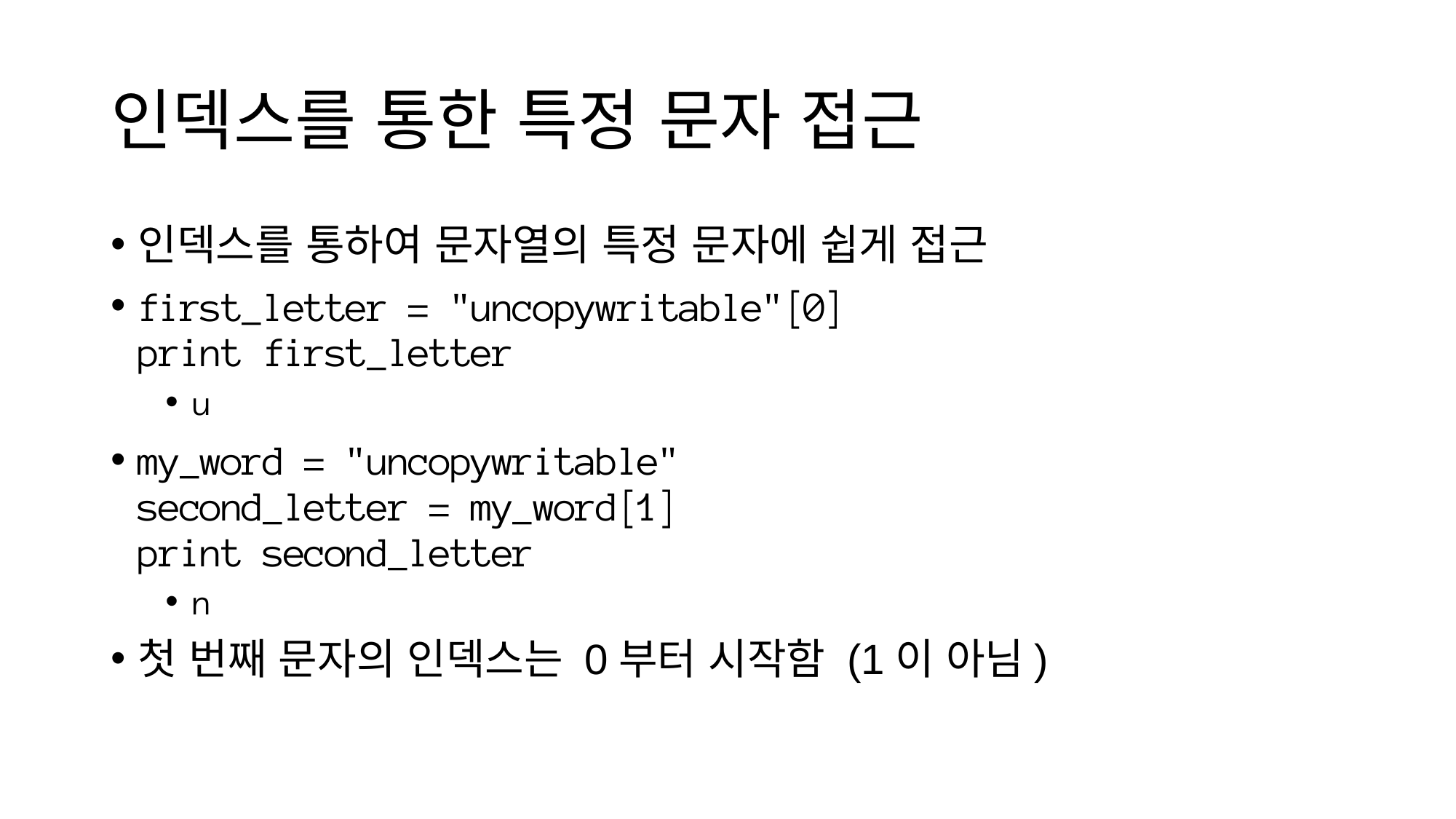

# 인덱스를 통한 특정 문자 접근
인덱스를 통하여 문자열의 특정 문자에 쉽게 접근
first_letter = "uncopywritable"[0]
print first_letter
u
my_word = "uncopywritable"
second_letter = my_word[1]
print second_letter
n
첫 번째 문자의 인덱스는 0부터 시작함 (1이 아님)